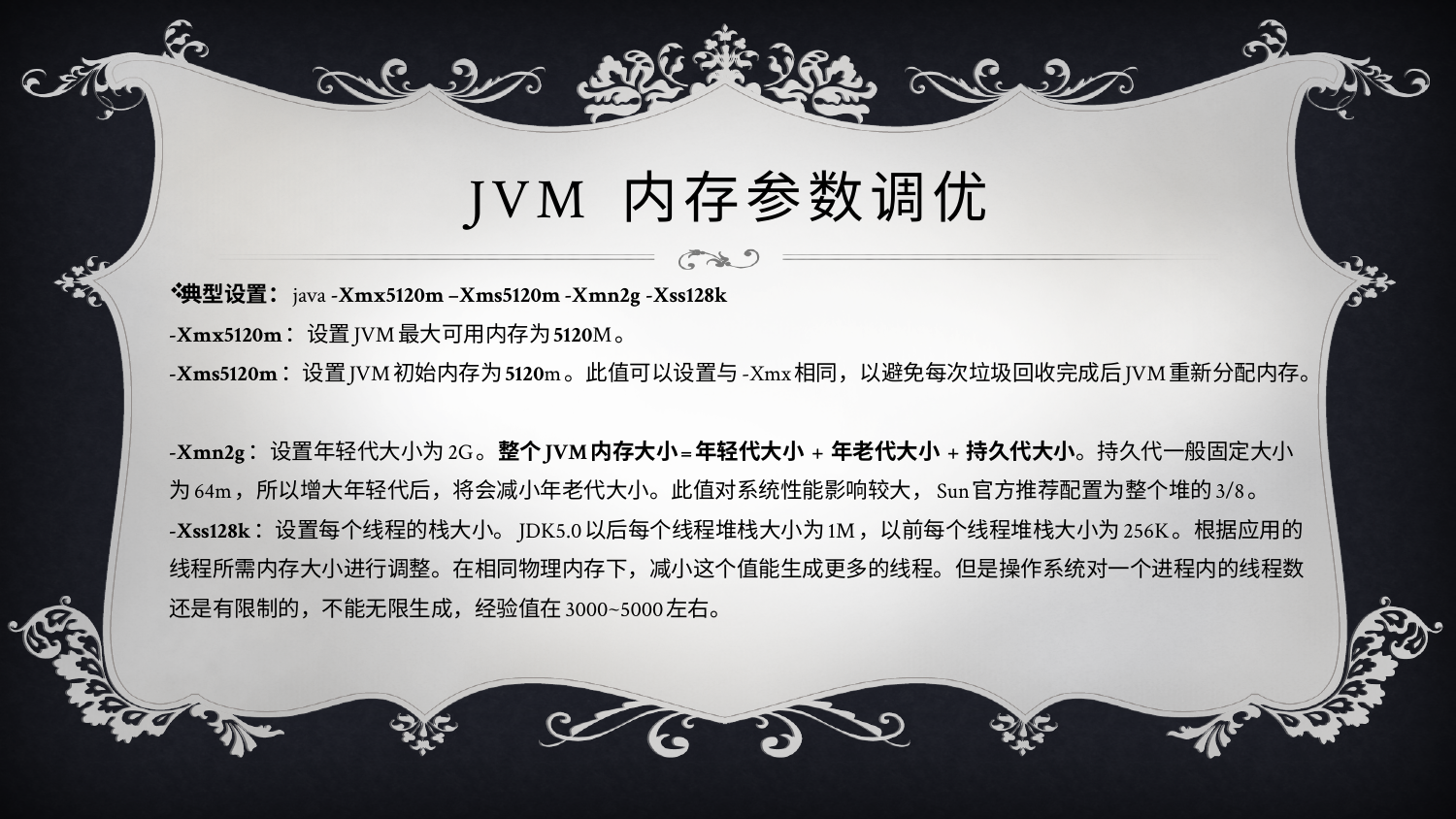

# JVM 内存参数调优
典型设置：java -Xmx5120m –Xms5120m -Xmn2g -Xss128k
-Xmx5120m：设置JVM最大可用内存为5120M。
-Xms5120m：设置JVM初始内存为5120m。此值可以设置与-Xmx相同，以避免每次垃圾回收完成后JVM重新分配内存。
-Xmn2g：设置年轻代大小为2G。整个JVM内存大小=年轻代大小 + 年老代大小 + 持久代大小。持久代一般固定大小为64m，所以增大年轻代后，将会减小年老代大小。此值对系统性能影响较大，Sun官方推荐配置为整个堆的3/8。
-Xss128k：设置每个线程的栈大小。JDK5.0以后每个线程堆栈大小为1M，以前每个线程堆栈大小为256K。根据应用的线程所需内存大小进行调整。在相同物理内存下，减小这个值能生成更多的线程。但是操作系统对一个进程内的线程数还是有限制的，不能无限生成，经验值在3000~5000左右。